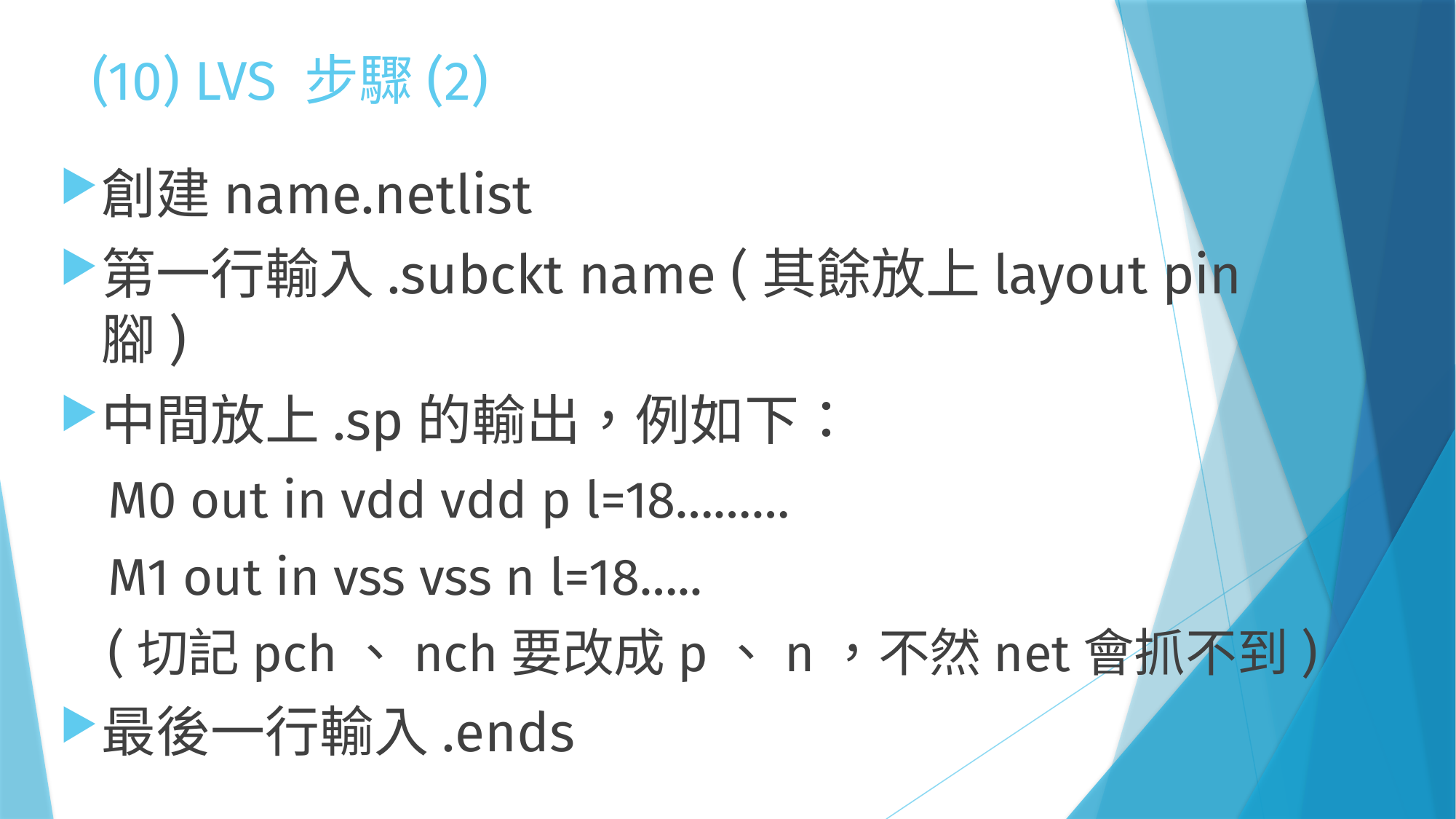

# (10) LVS 步驟(2)
創建name.netlist
第一行輸入.subckt name (其餘放上layout pin腳)
中間放上.sp的輸出，例如下：
M0 out in vdd vdd p l=18………
M1 out in vss vss n l=18…..
(切記pch、nch要改成p、n，不然net會抓不到)
最後一行輸入.ends